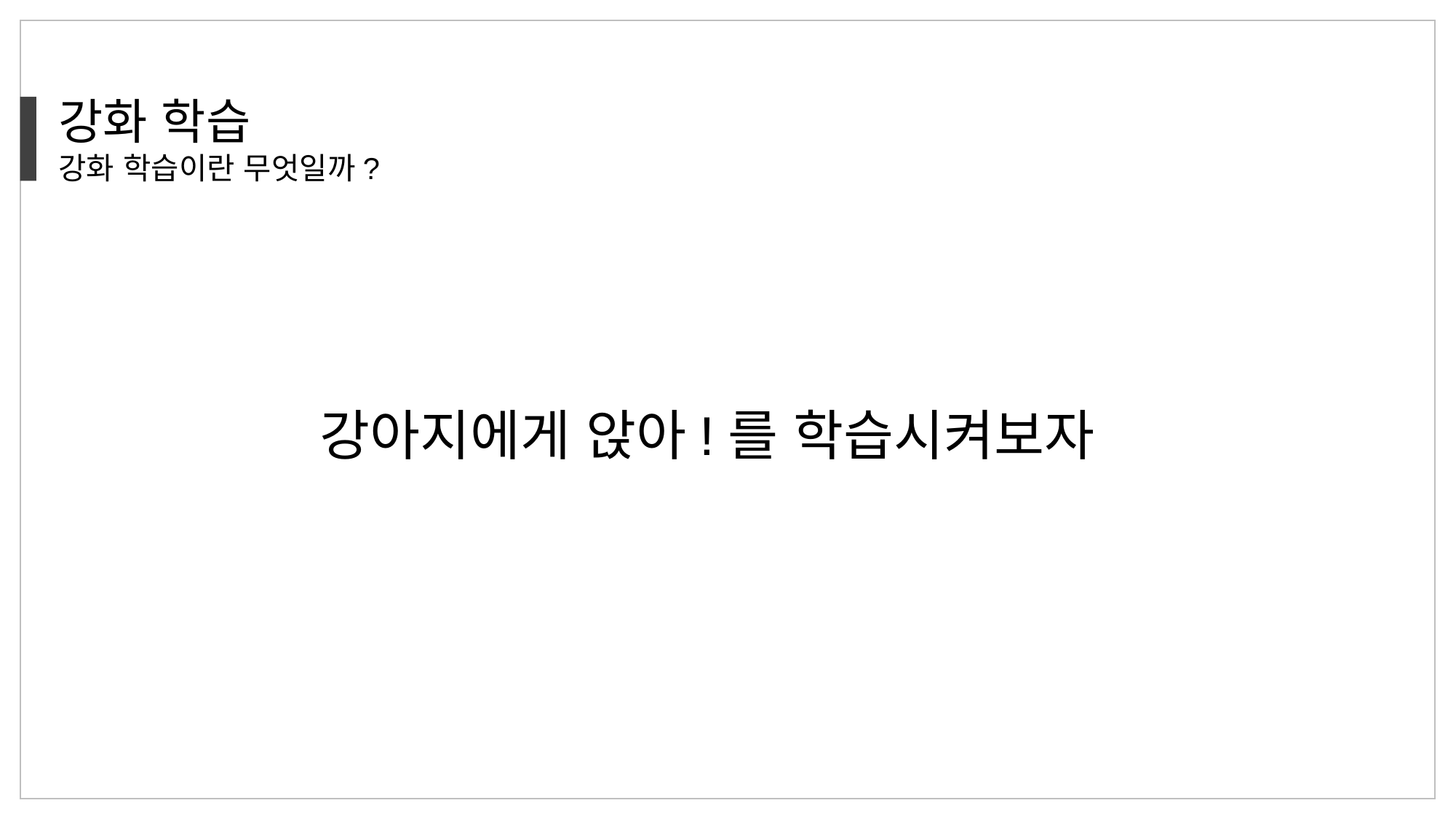

강화 학습
강화 학습이란 무엇일까?

강아지에게 앉아!를 학습시켜보자